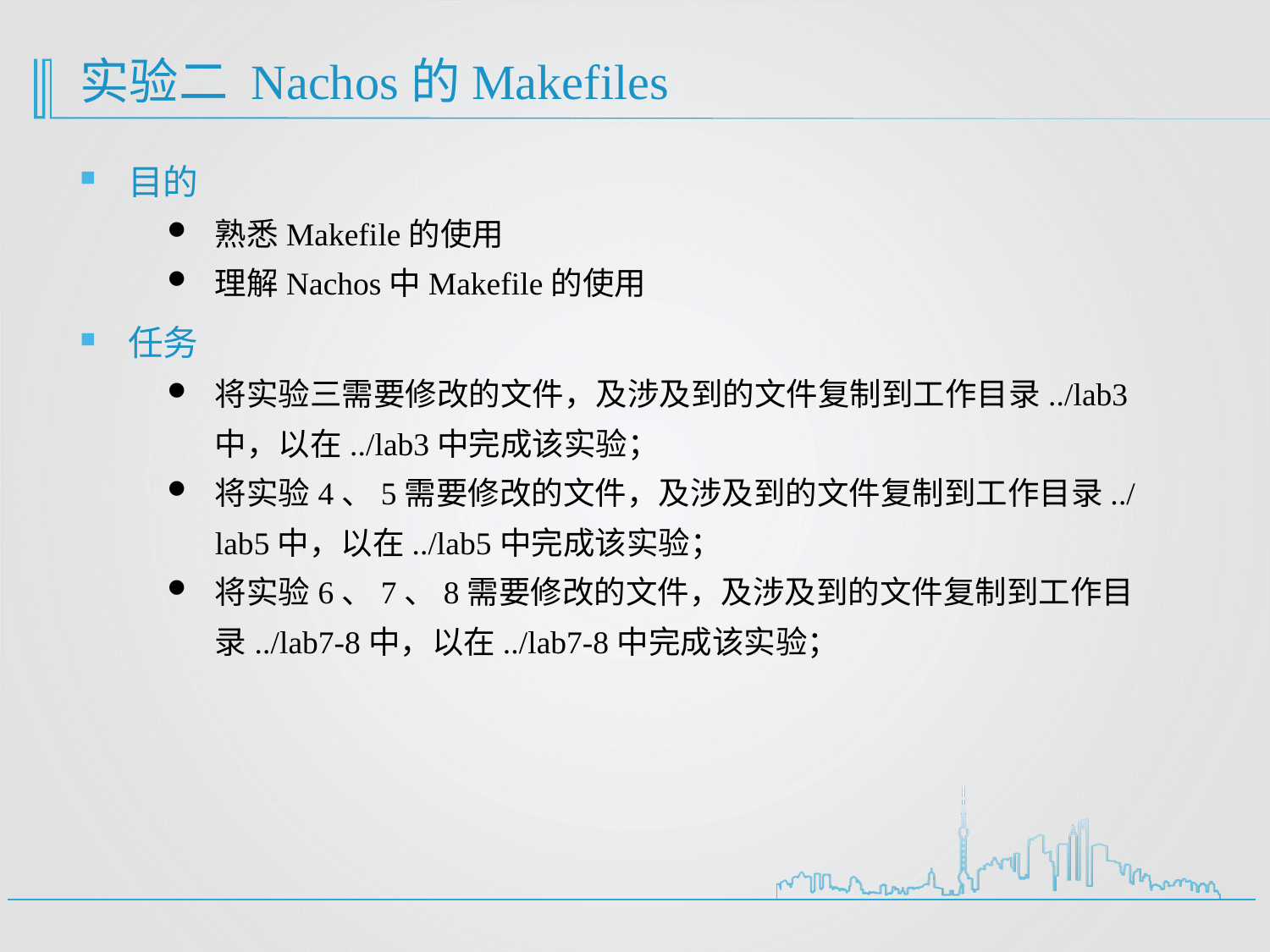

# 实验二 Nachos的Makefiles
目的
熟悉Makefile的使用
理解Nachos中Makefile的使用
任务
将实验三需要修改的文件，及涉及到的文件复制到工作目录../lab3中，以在../lab3中完成该实验；
将实验4、5需要修改的文件，及涉及到的文件复制到工作目录../lab5中，以在../lab5中完成该实验；
将实验6、7、8需要修改的文件，及涉及到的文件复制到工作目录../lab7-8中，以在../lab7-8中完成该实验；